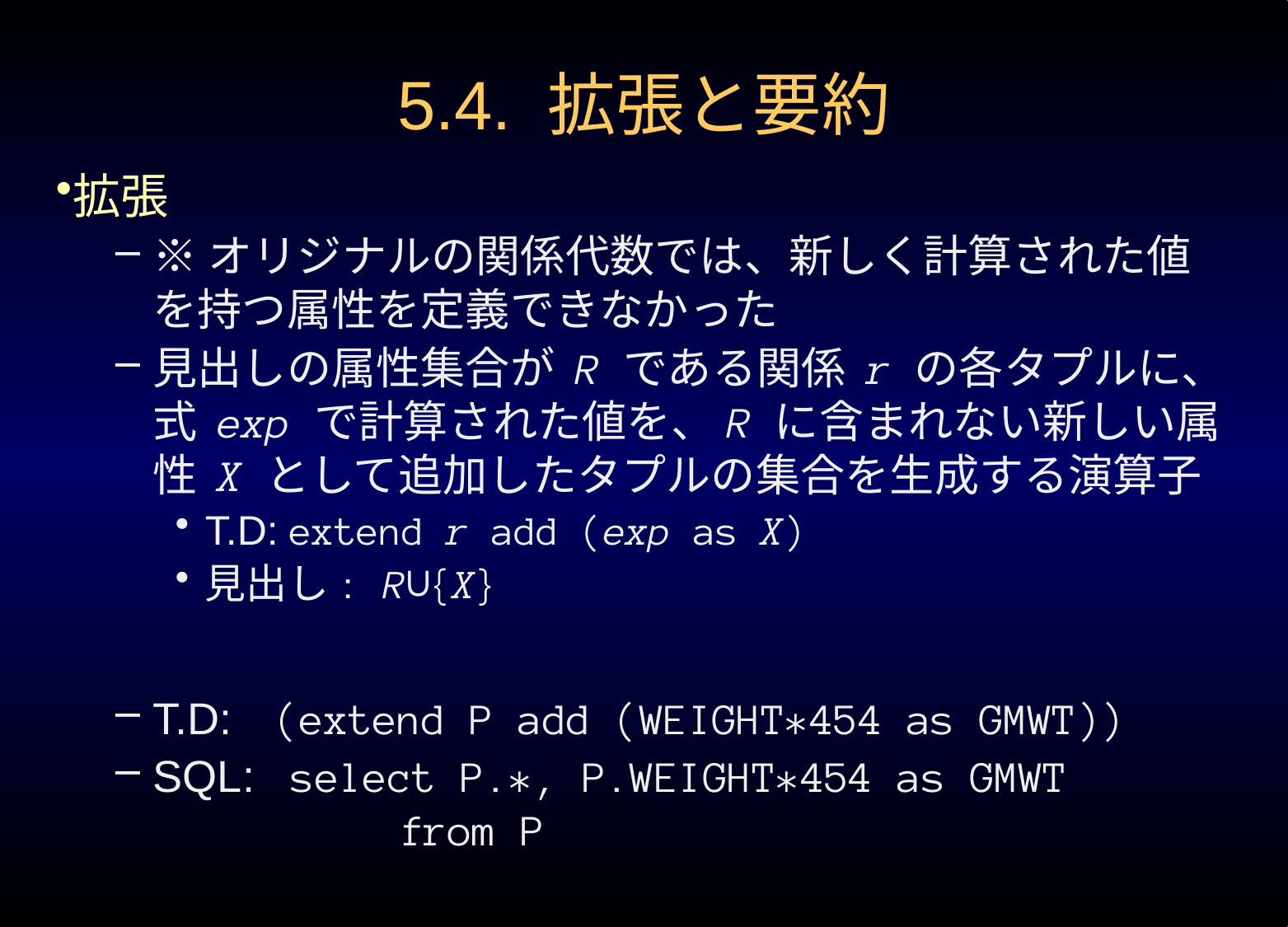

# 5.4. 拡張と要約
拡張
※オリジナルの関係代数では、新しく計算された値を持つ属性を定義できなかった
見出しの属性集合が R である関係 r の各タプルに、
式 exp で計算された値を、R に含まれない新しい属性 X として追加したタプルの集合を生成する演算子
T.D: extend r add (exp as X)
見出し: R∪{X}

T.D:	(extend P add (WEIGHT*454 as GMWT))
SQL:  select P.*, P.WEIGHT*454 as GMWT
		from P